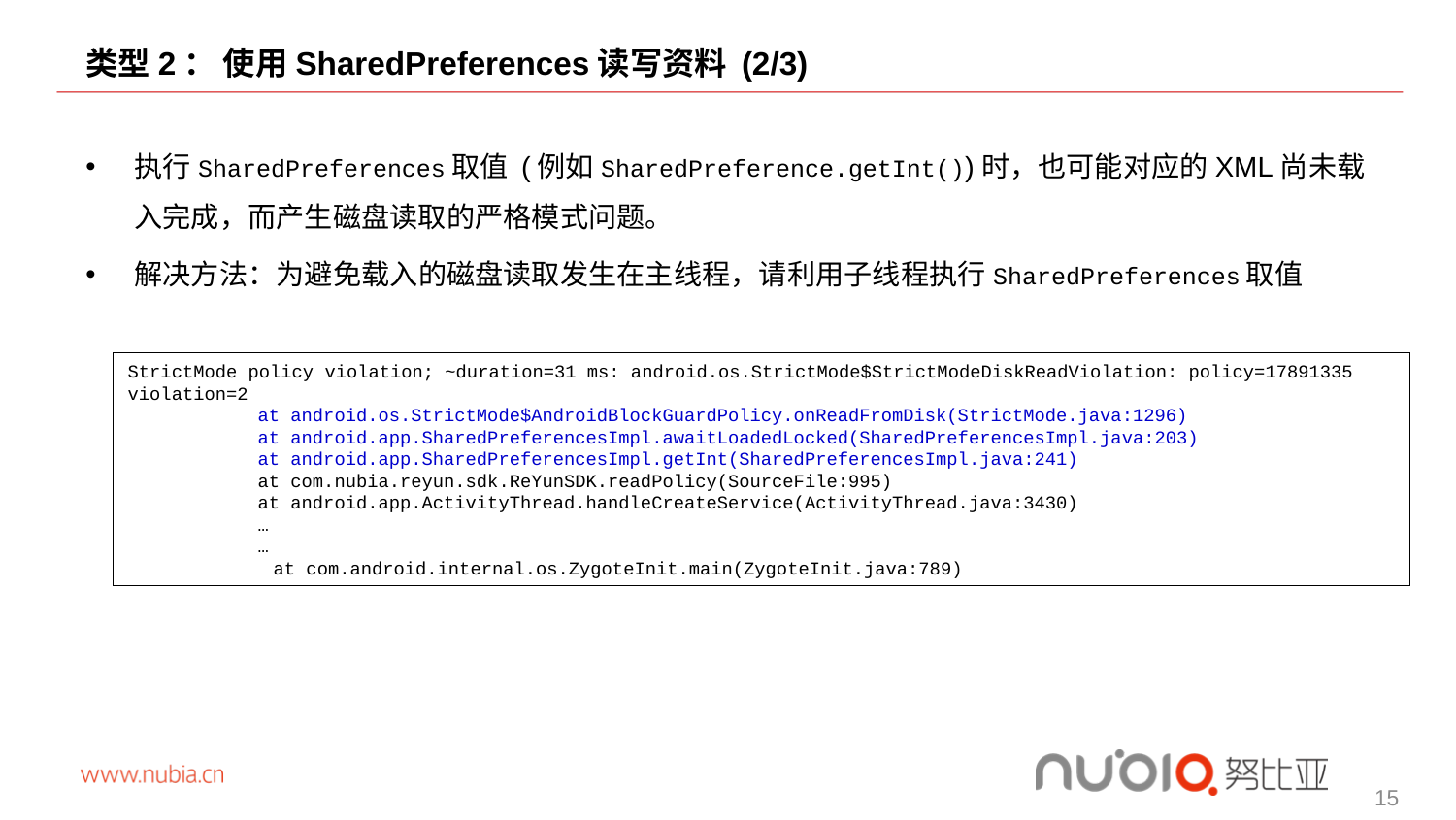

# 类型2： 使用SharedPreferences读写资料 (2/3)
执行SharedPreferences取值 (例如SharedPreference.getInt())时，也可能对应的XML尚未载入完成，而产生磁盘读取的严格模式问题。
解决方法：为避免载入的磁盘读取发生在主线程，请利用子线程执行SharedPreferences取值
StrictMode policy violation; ~duration=31 ms: android.os.StrictMode$StrictModeDiskReadViolation: policy=17891335 violation=2
at android.os.StrictMode$AndroidBlockGuardPolicy.onReadFromDisk(StrictMode.java:1296)
at android.app.SharedPreferencesImpl.awaitLoadedLocked(SharedPreferencesImpl.java:203)
at android.app.SharedPreferencesImpl.getInt(SharedPreferencesImpl.java:241)
at com.nubia.reyun.sdk.ReYunSDK.readPolicy(SourceFile:995)
at android.app.ActivityThread.handleCreateService(ActivityThread.java:3430)
…
…
	at com.android.internal.os.ZygoteInit.main(ZygoteInit.java:789)
15